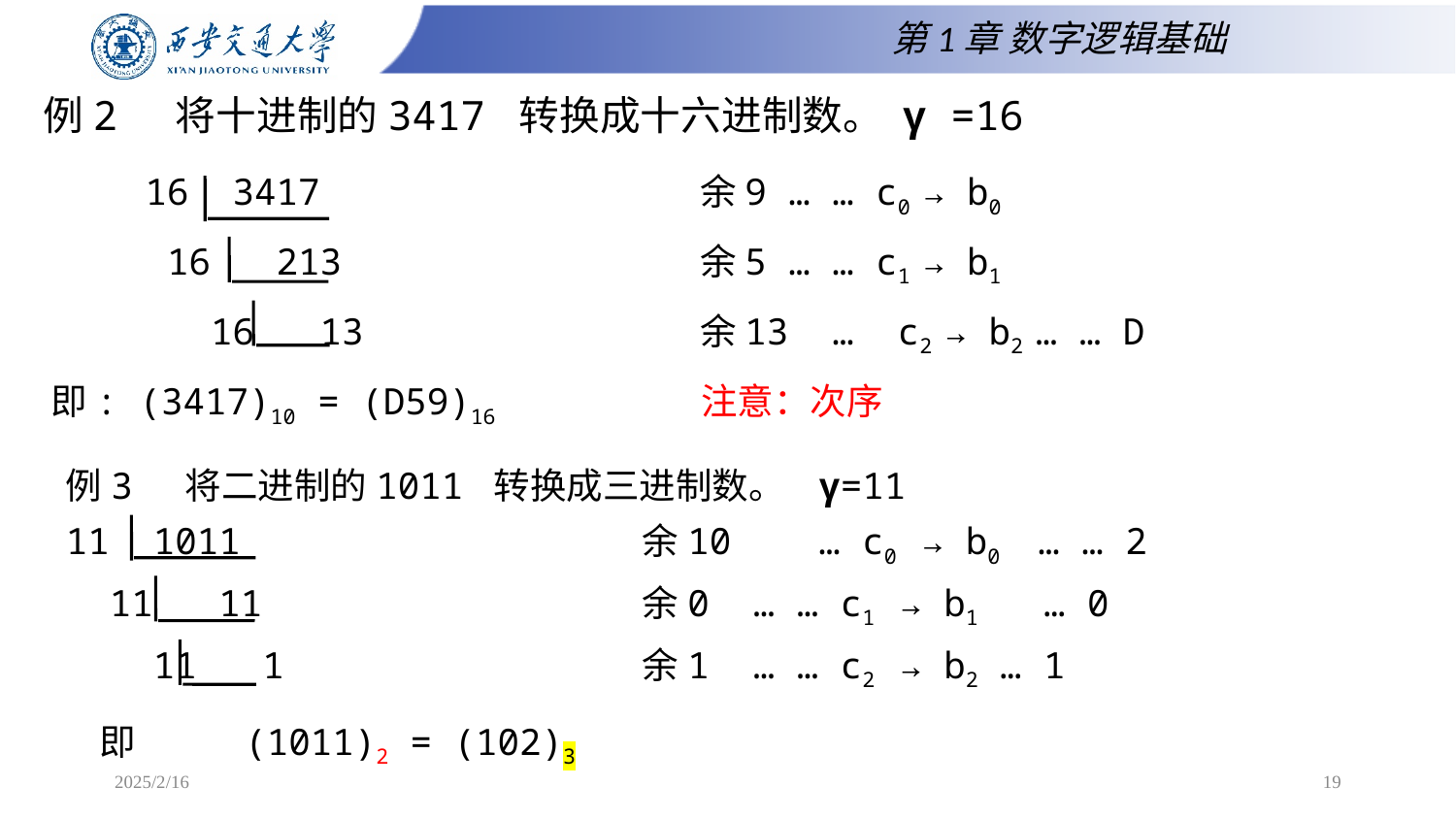

第1章 数字逻辑基础
# 例2  将十进制的3417 转换成十六进制数。 γ =16
 16  3417                 余9 … … c0 → b0
  16   213                余5 … … c1 → b1
    16   13               余13  …  c2 → b2 … … D

即: (3417)10 = (D59)16         注意：次序
例3  将二进制的1011 转换成三进制数。   γ=11
11  1011                  余10    … c0  → b0   … … 2
  11   11                 余0  … … c1  → b1   … 0
    11   1                余1  … … c2  → b2 … 1

即	(1011)2 = (102)3
2025/2/16
19